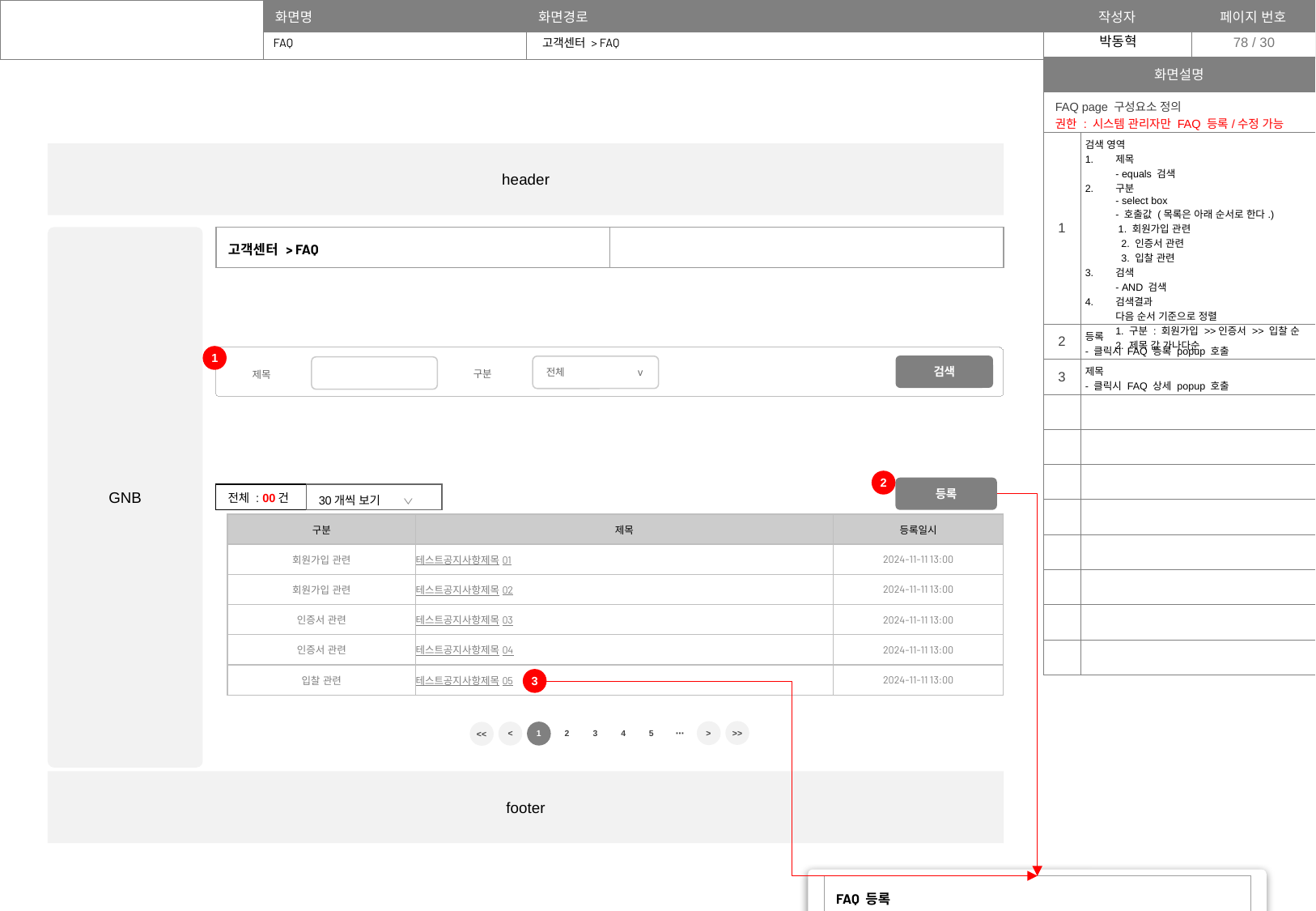

78
FAQ
고객센터 > FAQ
| 화면설명 |  |
| --- | --- |
| FAQ page 구성요소 정의 권한 : 시스템 관리자만 FAQ 등록/수정 가능 |  |
| 1 | 검색 영역 제목 - equals 검색 구분 - select box - 호출값 (목록은 아래 순서로 한다.) 1. 회원가입 관련 2. 인증서 관련 3. 입찰 관련 검색 - AND 검색 검색결과 다음 순서 기준으로 정렬 1. 구분 : 회원가입 >>인증서 >> 입찰 순 2. 제목 값 가나다순 |
| 2 | 등록 - 클릭시 FAQ 등록 popup 호출 |
| 3 | 제목 - 클릭시 FAQ 상세 popup 호출 |
|  |  |
|  |  |
|  |  |
|  |  |
|  |  |
|  |  |
|  |  |
|  |  |
header
GNB
| 고객센터 > FAQ |  |
| --- | --- |
1

검색
전체                         v

구분
제목
2
등록
| 전체 : 00건 | 30개씩 보기 ⌵ |
| --- | --- |
| 구분 | 제목 | 등록일시 |
| --- | --- | --- |
| 회원가입 관련 | 테스트공지사항제목01 | 2024-11-11 13:00 |
| 회원가입 관련 | 테스트공지사항제목02 | 2024-11-11 13:00 |
| 인증서 관련 | 테스트공지사항제목03 | 2024-11-11 13:00 |
| 인증서 관련 | 테스트공지사항제목04 | 2024-11-11 13:00 |
| 입찰 관련 | 테스트공지사항제목05 | 2024-11-11 13:00 |
3
>>
⋯
>
3
4
5
<
1
2
<<
footer

| FAQ 등록 |
| --- |

| FAQ 구분 \* | 🔘 회원가입 관련 ⚪️ 인증서 관련 ⚪️ 입찰 관련 |
| --- | --- |
| FAQ 제목 \* | 테스트 FAQ 제목 입니다. |
| --- | --- |
| FAQ 내용 \* | 테스트 FAQ 내용 입니다. |
| --- | --- |
저장
취소

저장하시겠습니다.
저장
취소

저장 되었습니다.
확인